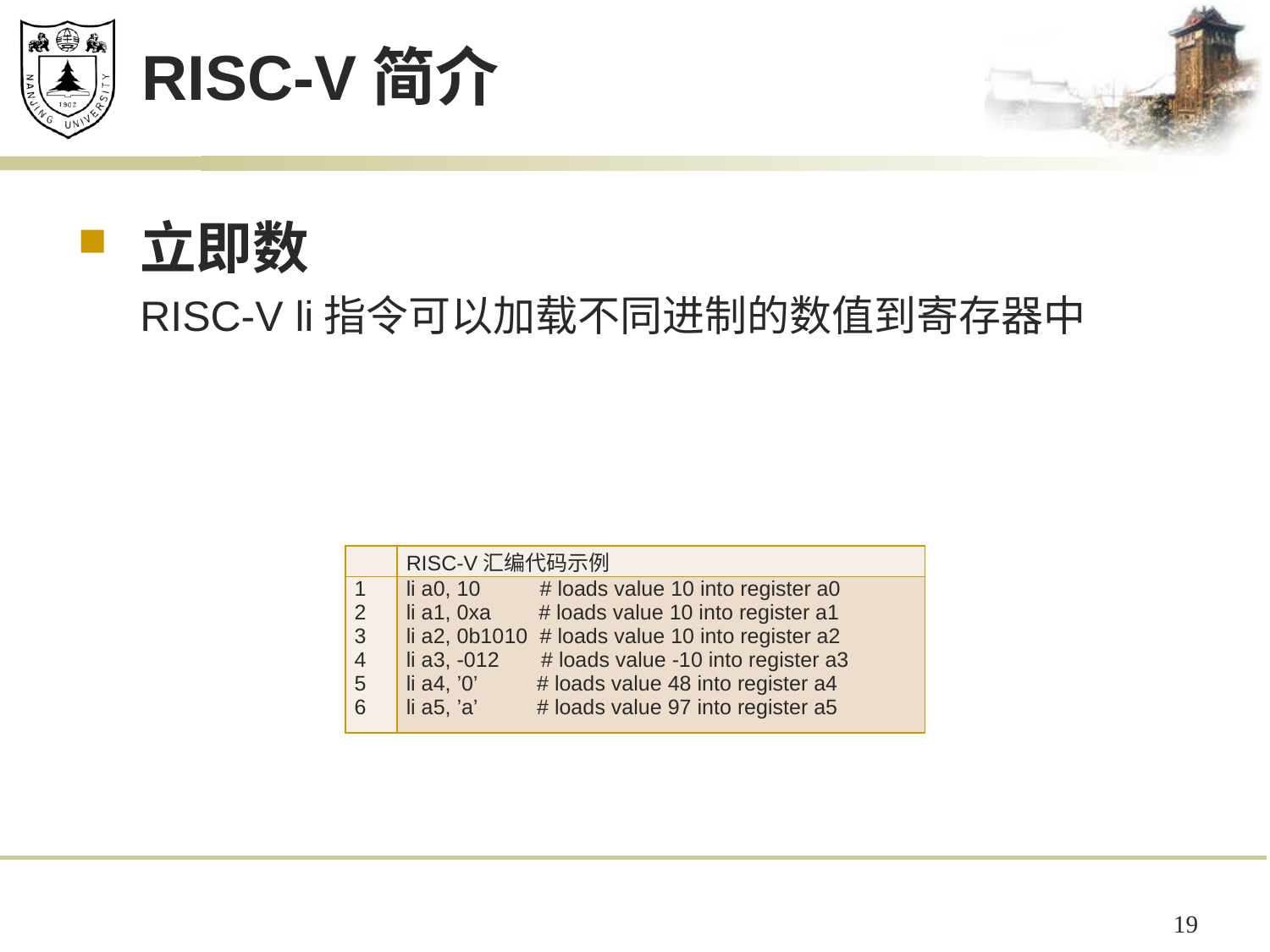

# RISC-V简介
立即数
       RISC-V li指令可以加载不同进制的数值到寄存器中
|  | RISC-V汇编代码示例 |
| --- | --- |
| 1 2 3 4 5 6 | li a0, 10 # loads value 10 into register a0 li a1, 0xa # loads value 10 into register a1 li a2, 0b1010 # loads value 10 into register a2 li a3, -012 # loads value -10 into register a3 li a4, ’0’ # loads value 48 into register a4 li a5, ’a’ # loads value 97 into register a5 |